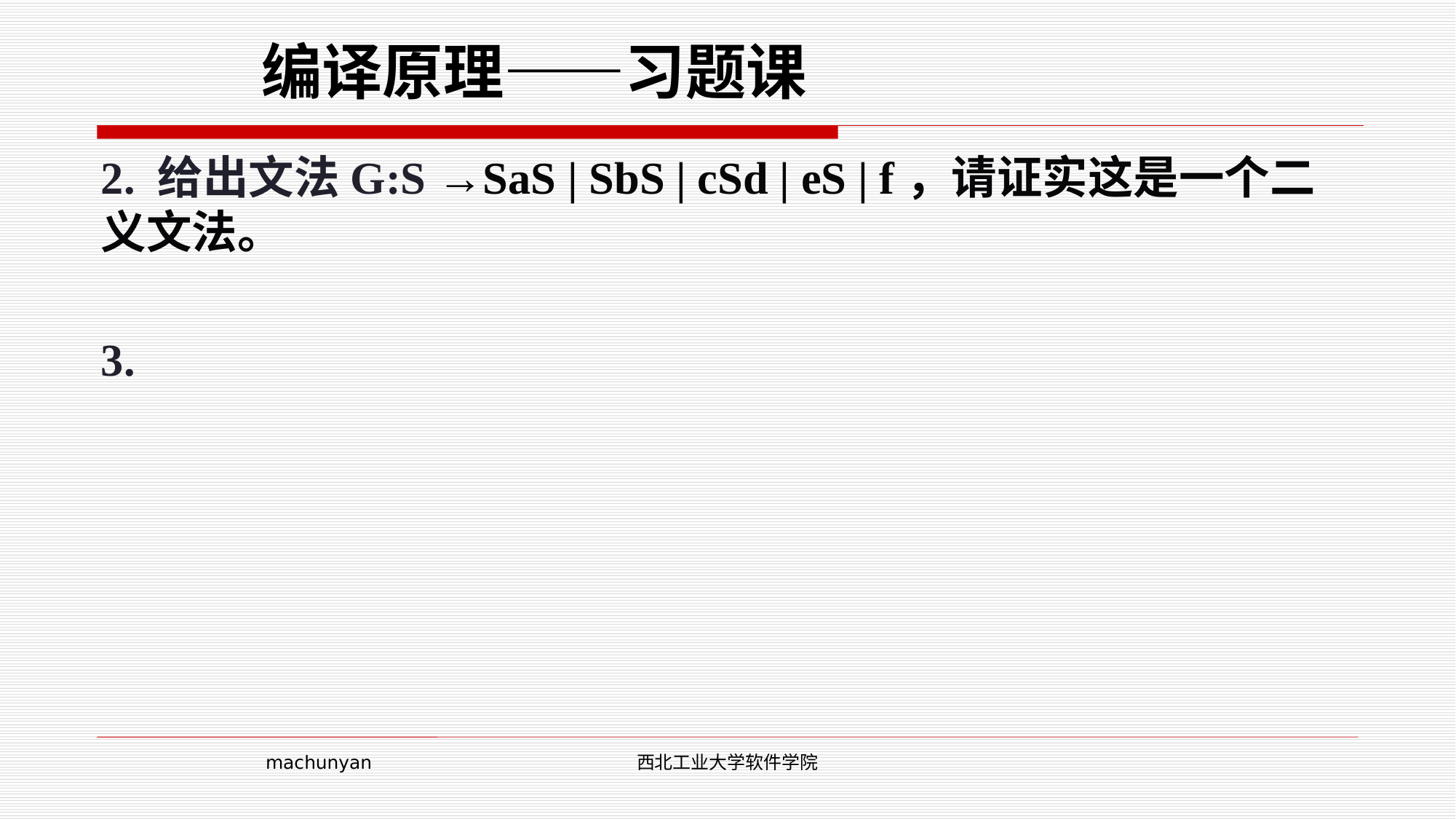

# 编译原理——习题课
2. 给出文法G:S →SaS | SbS | cSd | eS | f，请证实这是一个二义文法。

3.
machunyan
西北工业大学软件学院
2